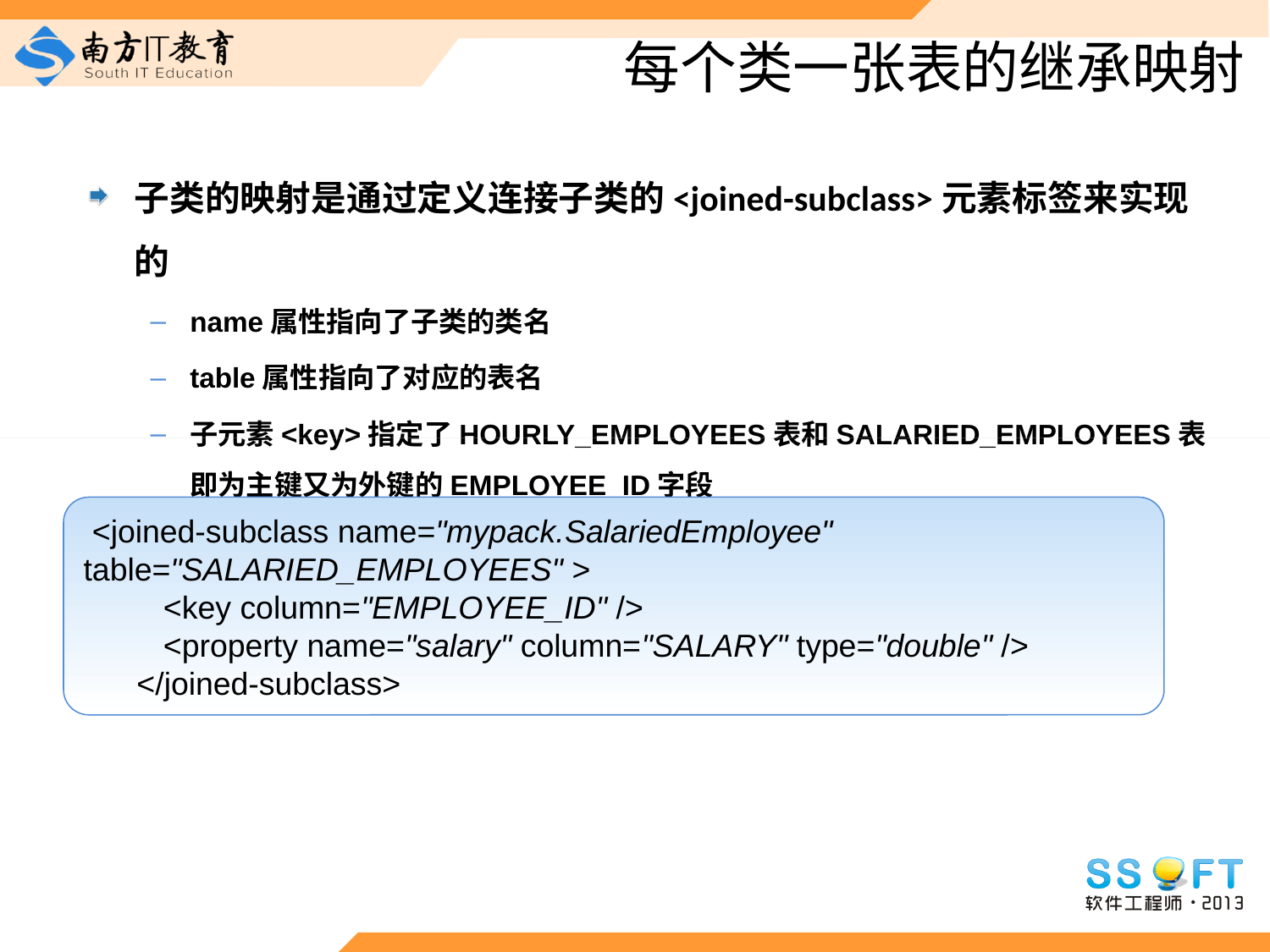

# 每个类一张表的继承映射
子类的映射是通过定义连接子类的<joined-subclass>元素标签来实现的
name属性指向了子类的类名
table属性指向了对应的表名
子元素<key>指定了HOURLY_EMPLOYEES表和SALARIED_EMPLOYEES表即为主键又为外键的EMPLOYEE_ID字段

 <joined-subclass name="mypack.SalariedEmployee"  table="SALARIED_EMPLOYEES" >
         <key column="EMPLOYEE_ID" />
         <property name="salary" column="SALARY" type="double" />
      </joined-subclass>